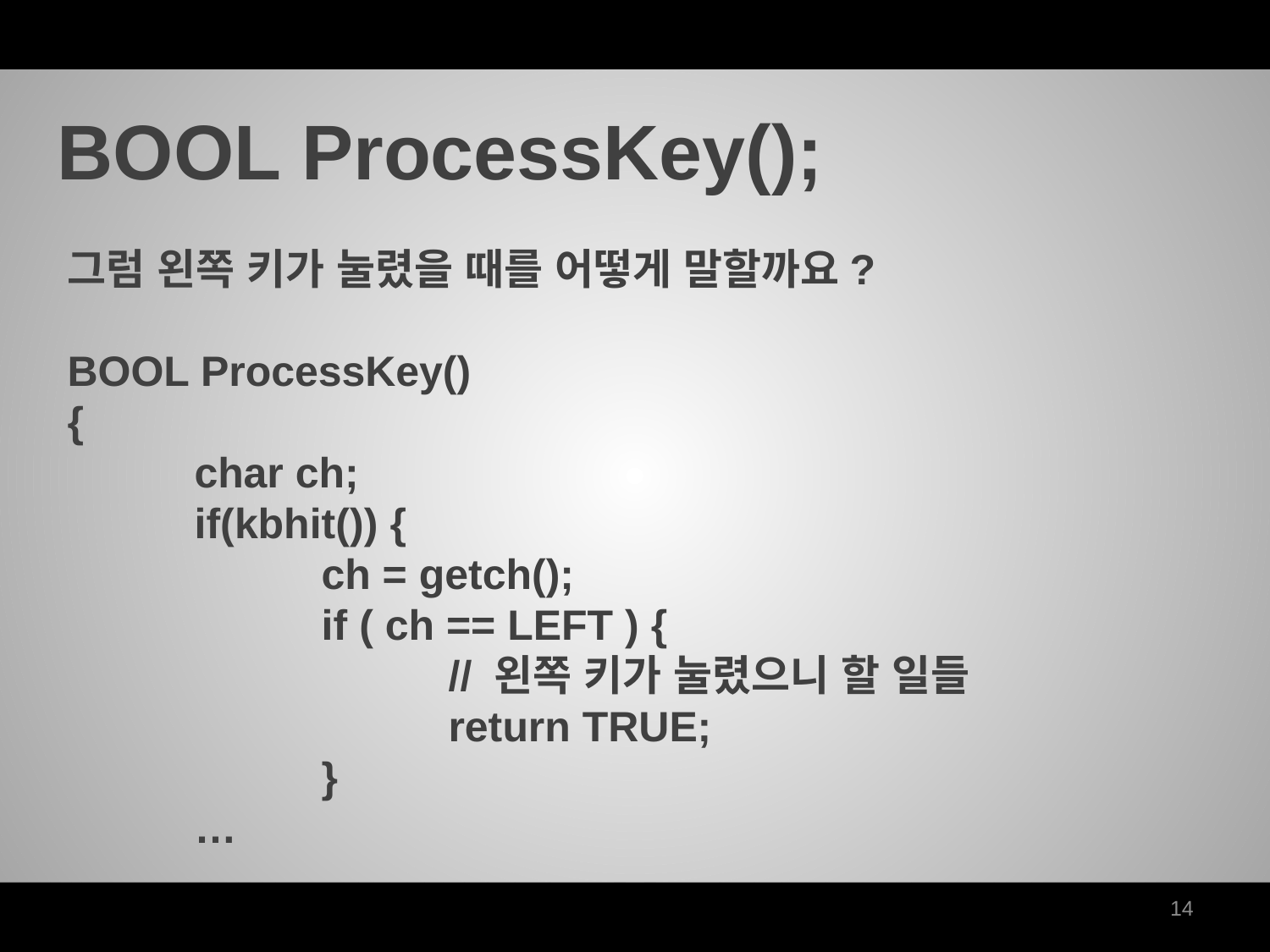

BOOL ProcessKey();
그럼 왼쪽 키가 눌렸을 때를 어떻게 말할까요?

BOOL ProcessKey()
{
	char ch;
	if(kbhit()) {
		ch = getch();
		if ( ch == LEFT ) {
			// 왼쪽 키가 눌렸으니 할 일들
			return TRUE;
		}
	…
14